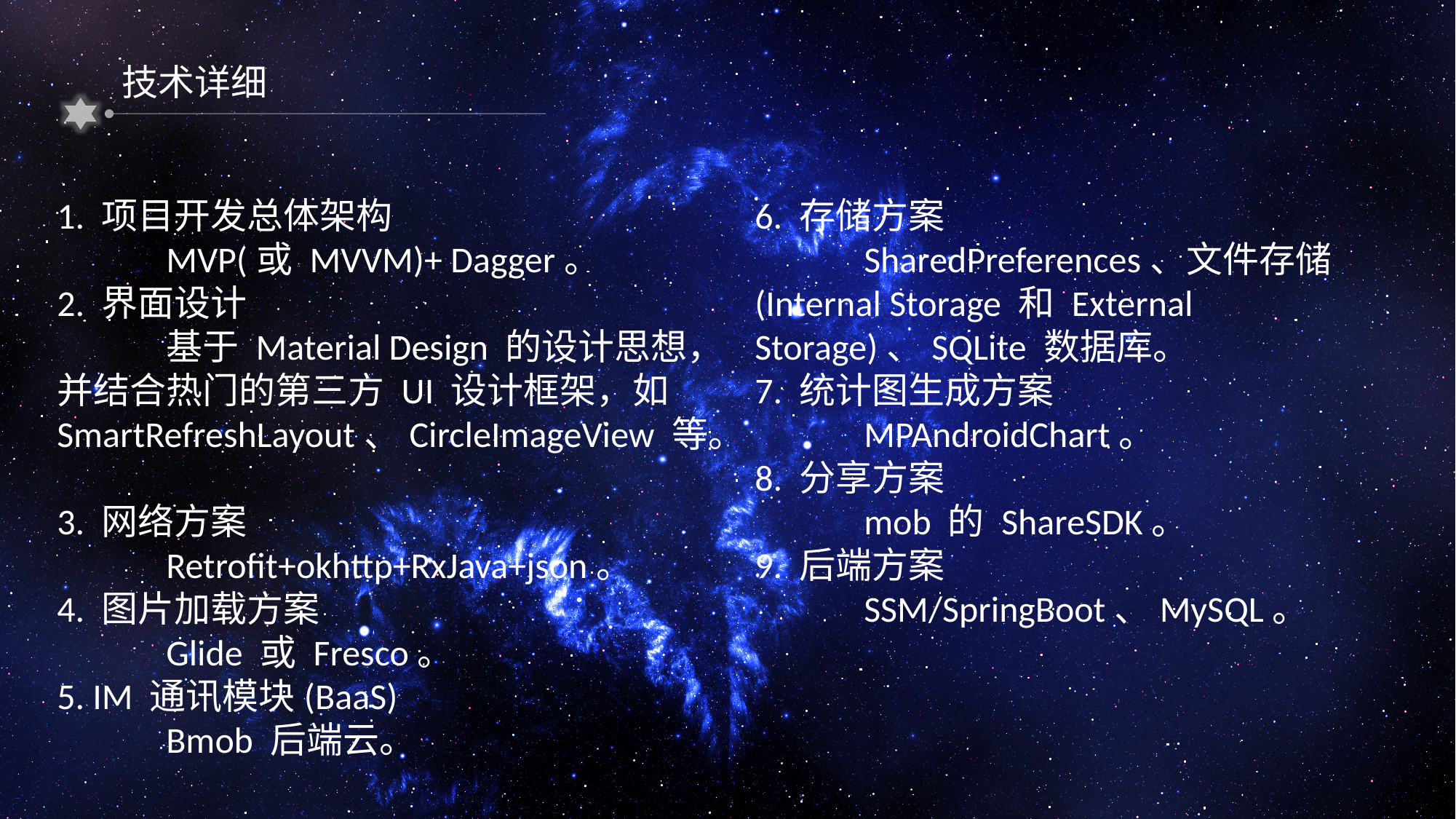

技术详细
1. 项目开发总体架构
	MVP(或 MVVM)+ Dagger。
2. 界面设计
	基于 Material Design 的设计思想，并结合热门的第三方 UI 设计框架，如SmartRefreshLayout、CircleImageView 等。
3. 网络方案
	Retrofit+okhttp+RxJava+json。
4. 图片加载方案
	Glide 或 Fresco。
5. IM 通讯模块(BaaS)
	Bmob 后端云。

6. 存储方案
	SharedPreferences、文件存储(Internal Storage 和 External Storage)、SQLite 数据库。
7. 统计图生成方案
	MPAndroidChart。
8. 分享方案
	mob 的 ShareSDK。
9. 后端方案
	SSM/SpringBoot、MySQL。